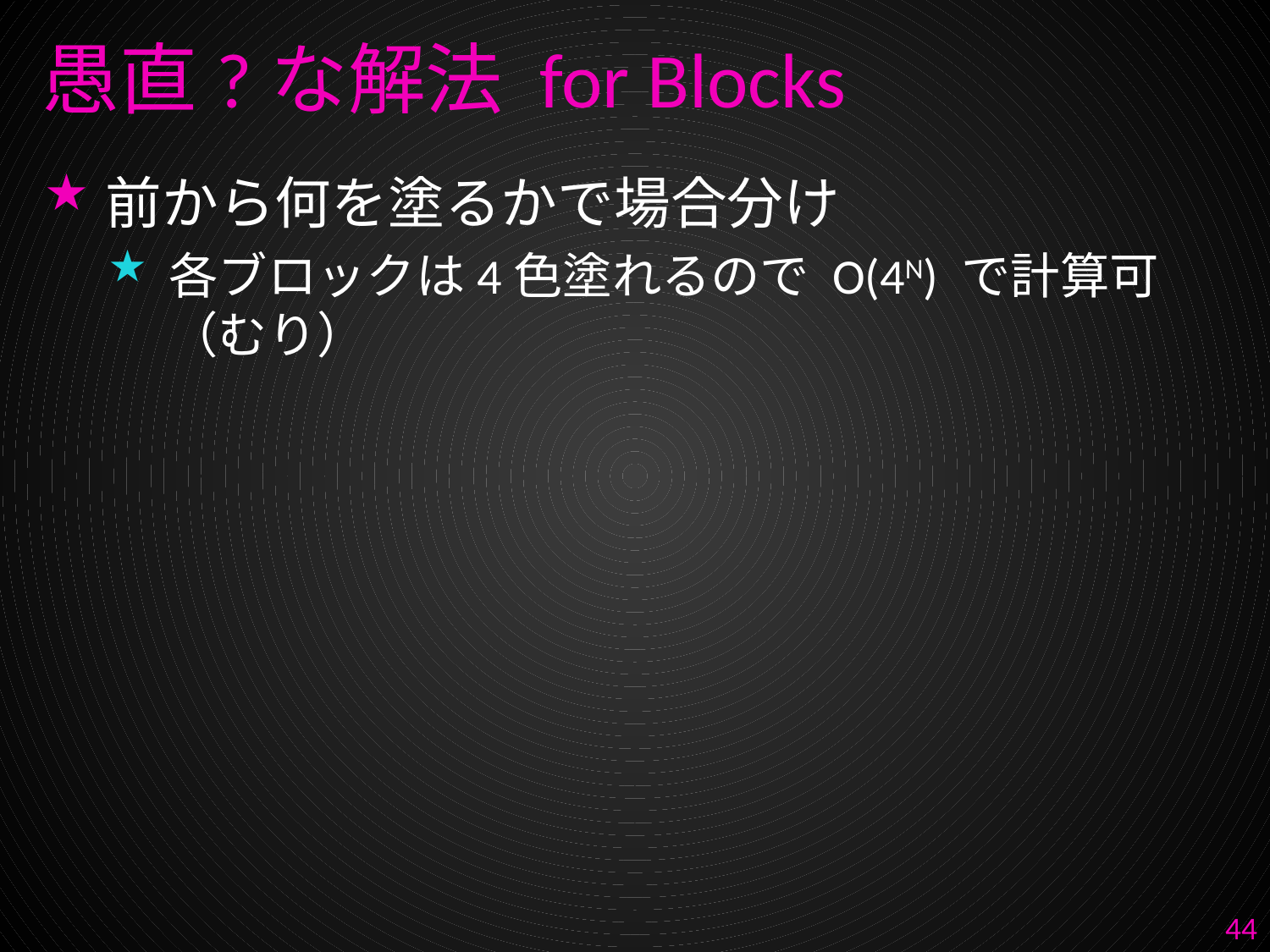

# 愚直?な解法 for Blocks
前から何を塗るかで場合分け
各ブロックは4色塗れるので O(4N) で計算可（むり）

44